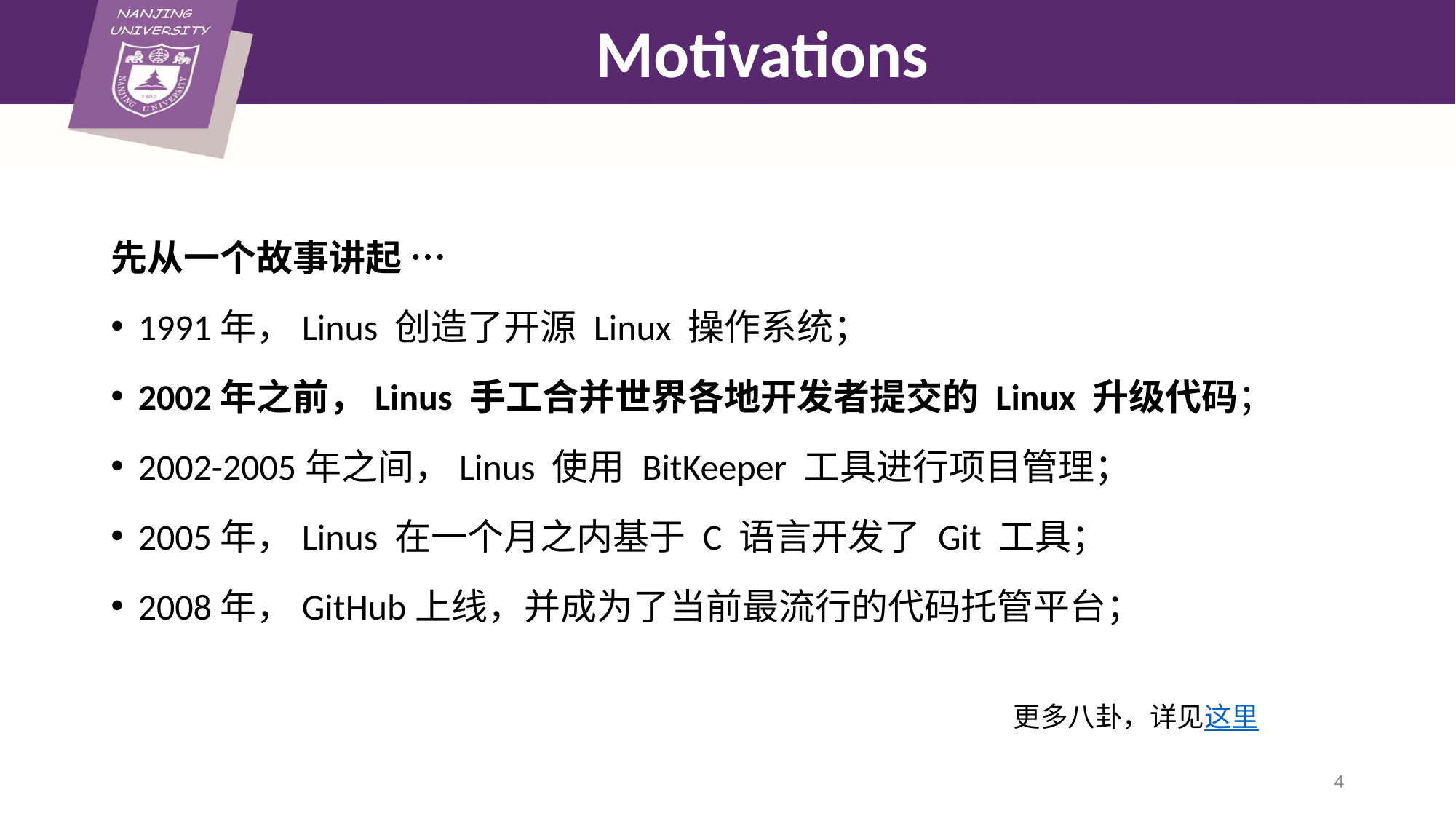

# Motivations
先从一个故事讲起 …
1991年，Linus 创造了开源 Linux 操作系统；
2002年之前，Linus 手工合并世界各地开发者提交的 Linux 升级代码；
2002-2005年之间，Linus 使用 BitKeeper 工具进行项目管理；
2005年，Linus 在一个月之内基于 C 语言开发了 Git 工具；
2008年，GitHub上线，并成为了当前最流行的代码托管平台；
更多八卦，详见这里
4